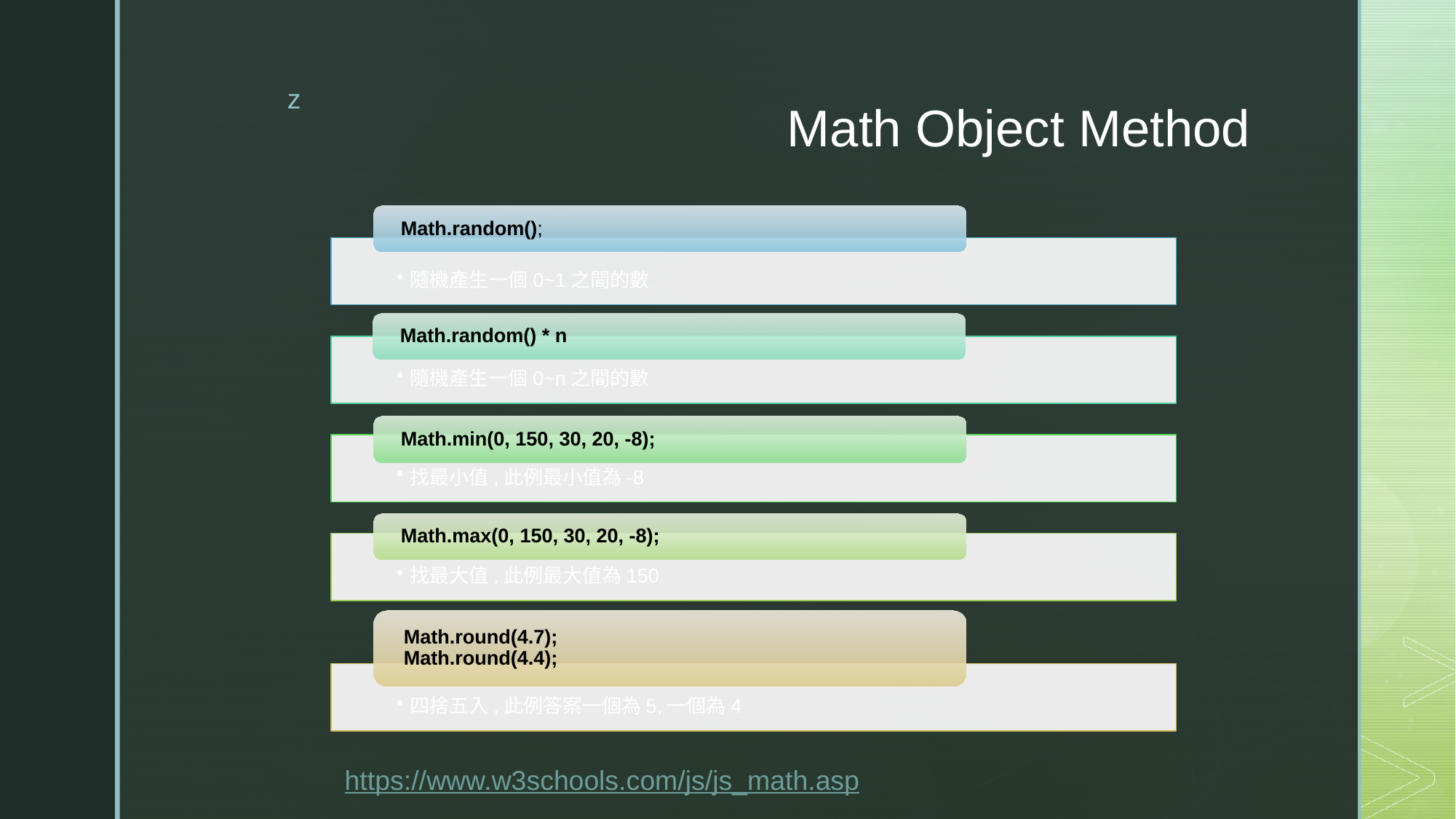

# Math Object Method
隨機產生一個0~1之間的數
Math.random();
隨機產生一個0~n之間的數
Math.random() * n
找最小值,此例最小值為-8
Math.min(0, 150, 30, 20, -8);
找最大值,此例最大值為150
Math.max(0, 150, 30, 20, -8);
四捨五入,此例答案一個為5,一個為4
Math.round(4.7);            
Math.round(4.4);
https://www.w3schools.com/js/js_math.asp